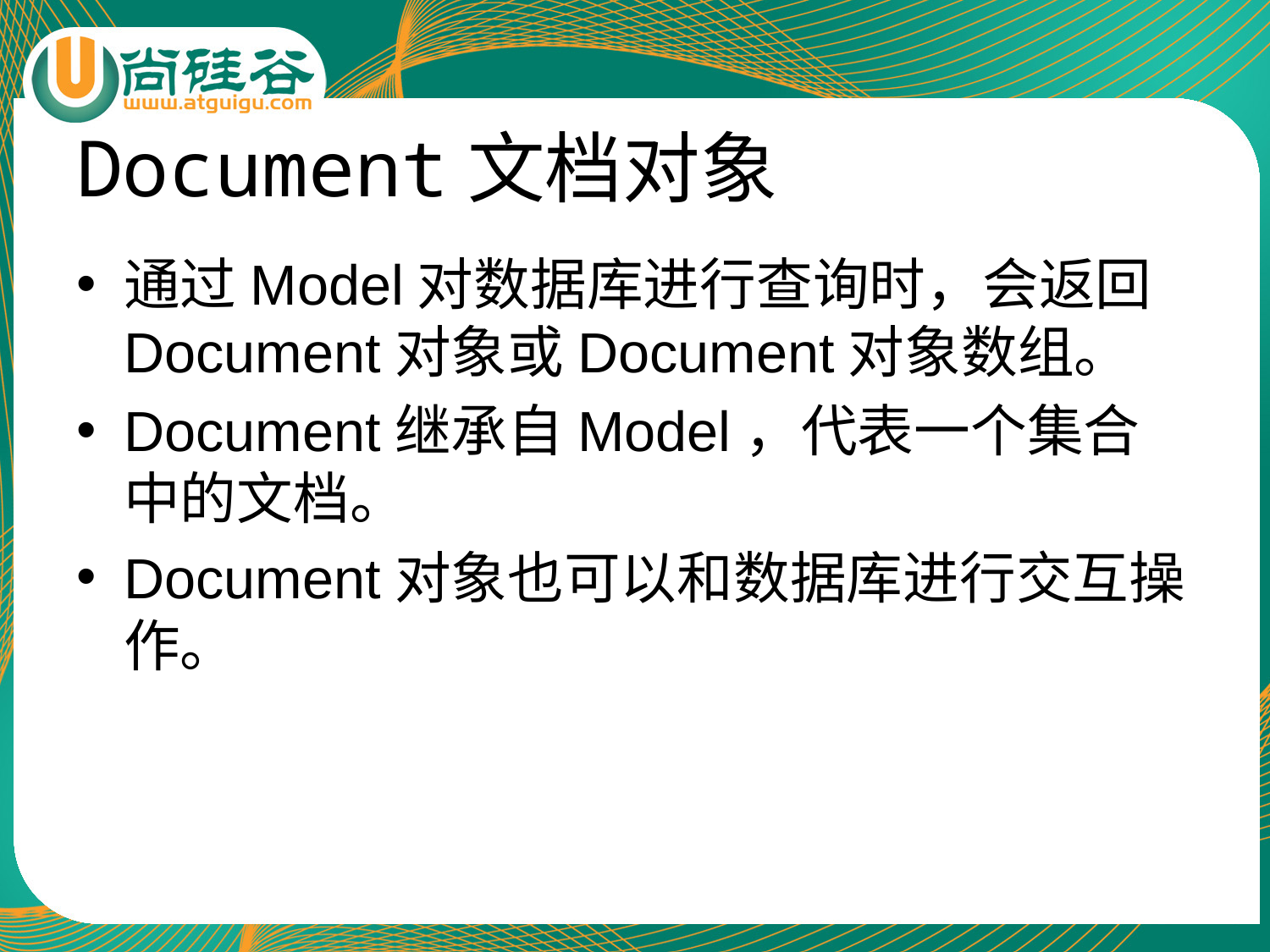

# Document文档对象
通过Model对数据库进行查询时，会返回Document对象或Document对象数组。
Document继承自Model，代表一个集合中的文档。
Document对象也可以和数据库进行交互操作。